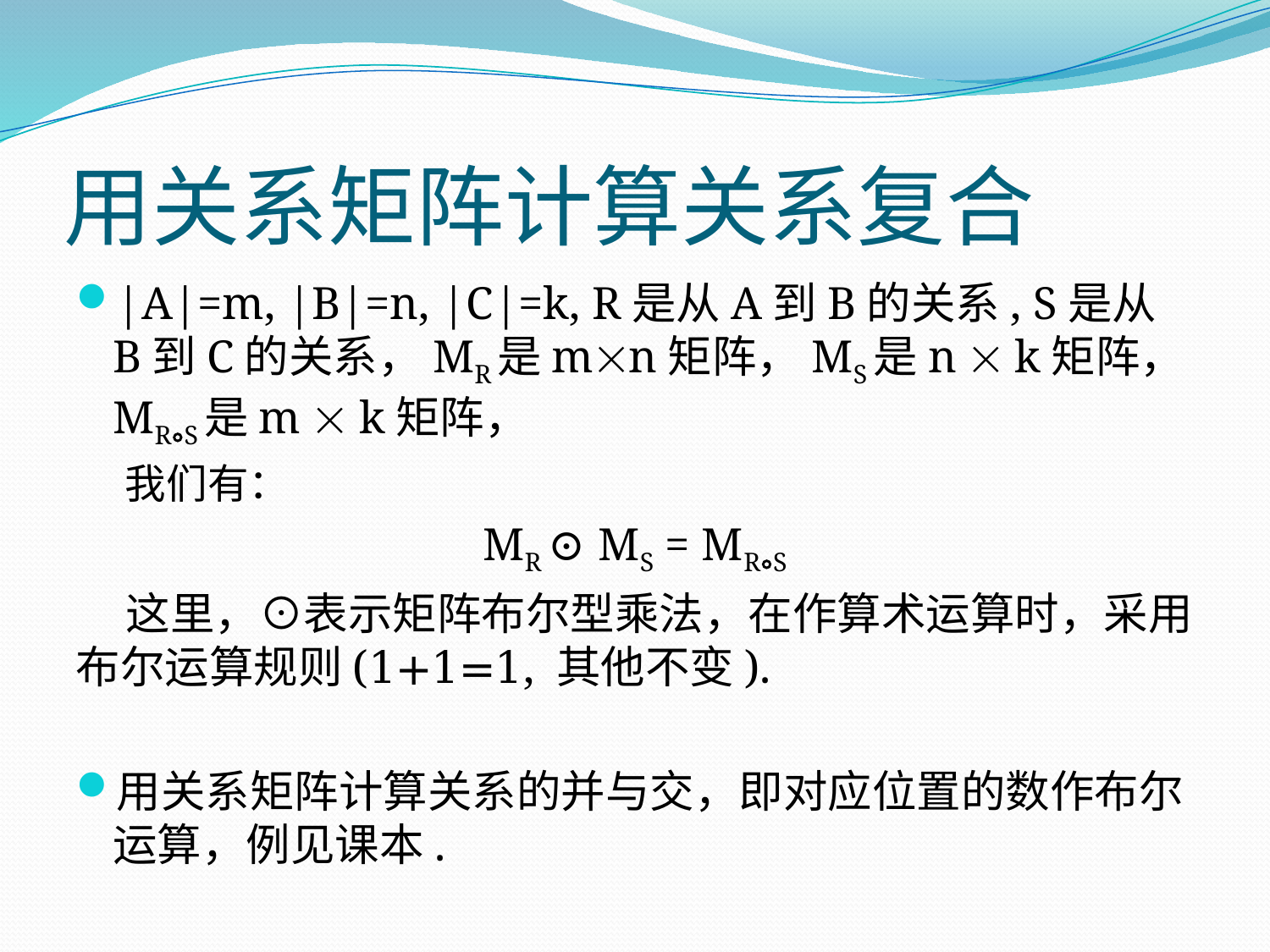

# 用关系矩阵计算关系复合
|A|=m, |B|=n, |C|=k, R是从A到B的关系, S是从B到C的关系，MR是m×n矩阵，MS是n × k矩阵，MR∘S是m × k矩阵，
我们有：
MR ⊙  MS = MR∘S
    这里，⊙表示矩阵布尔型乘法，在作算术运算时，采用布尔运算规则(1+1=1, 其他不变).

用关系矩阵计算关系的并与交，即对应位置的数作布尔运算，例见课本.